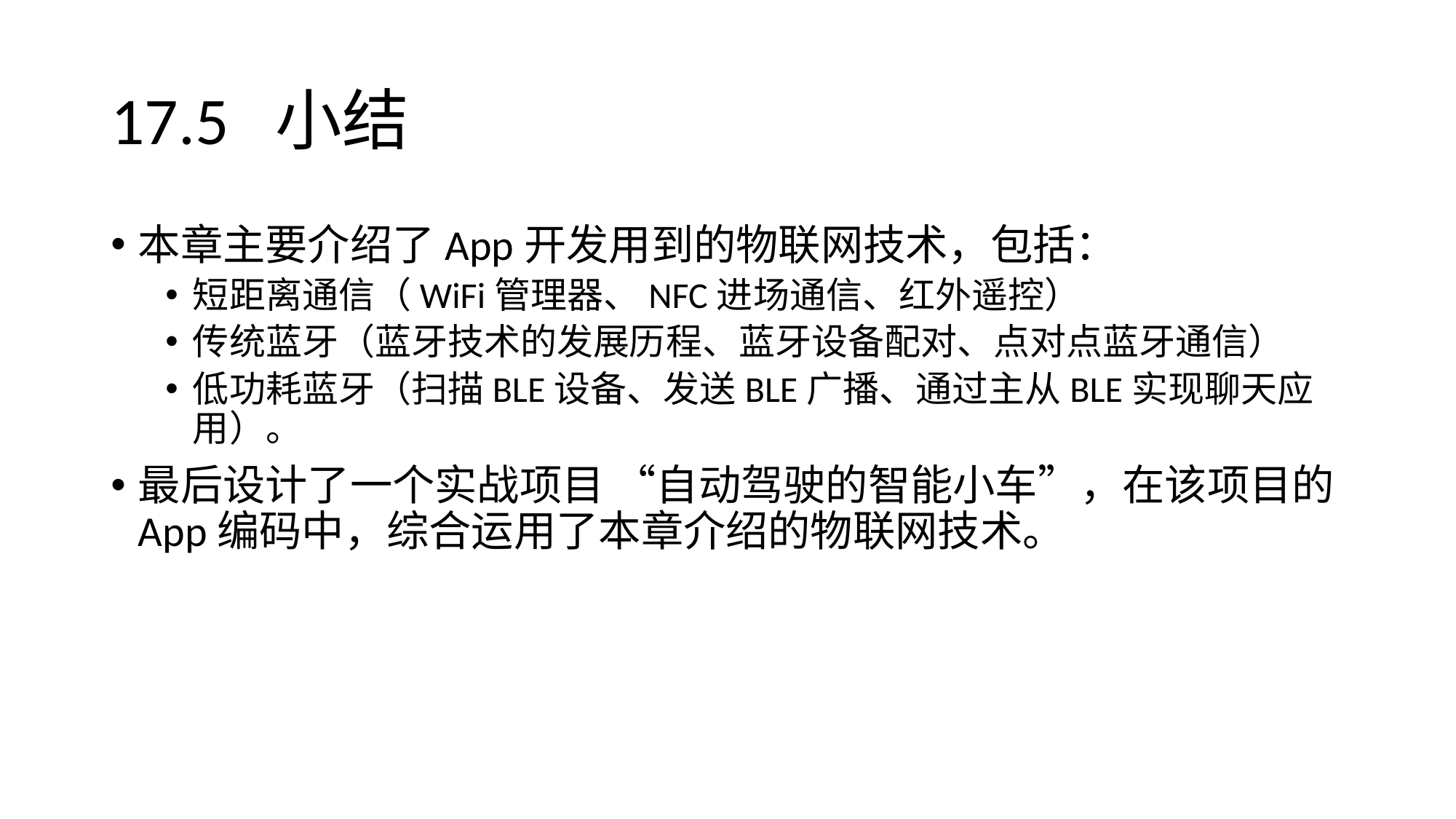

# 17.5  小结
本章主要介绍了App开发用到的物联网技术，包括：
短距离通信（WiFi管理器、NFC进场通信、红外遥控）
传统蓝牙（蓝牙技术的发展历程、蓝牙设备配对、点对点蓝牙通信）
低功耗蓝牙（扫描BLE设备、发送BLE广播、通过主从BLE实现聊天应用）。
最后设计了一个实战项目 “自动驾驶的智能小车”，在该项目的App编码中，综合运用了本章介绍的物联网技术。